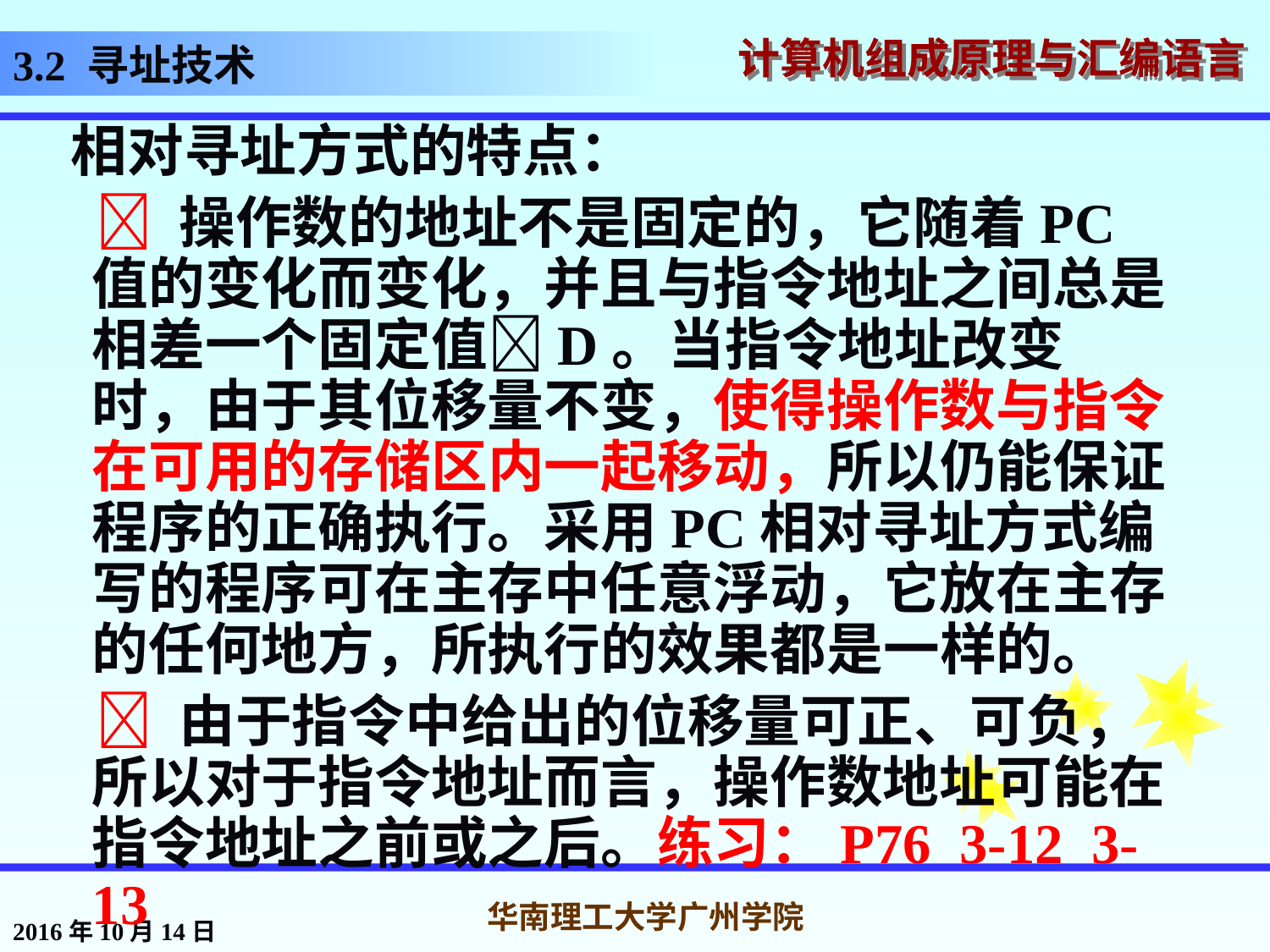

3.2 寻址技术
 相对寻址方式的特点：
    • 操作数的地址不是固定的，它随着PC值的变化而变化，并且与指令地址之间总是相差一个固定值±D。当指令地址改变时，由于其位移量不变，使得操作数与指令在可用的存储区内一起移动，所以仍能保证程序的正确执行。采用PC相对寻址方式编写的程序可在主存中任意浮动，它放在主存的任何地方，所执行的效果都是一样的。
    • 由于指令中给出的位移量可正、可负，所以对于指令地址而言，操作数地址可能在指令地址之前或之后。练习：P76  3-12  3-13
2016年10月14日
华南理工大学广州学院